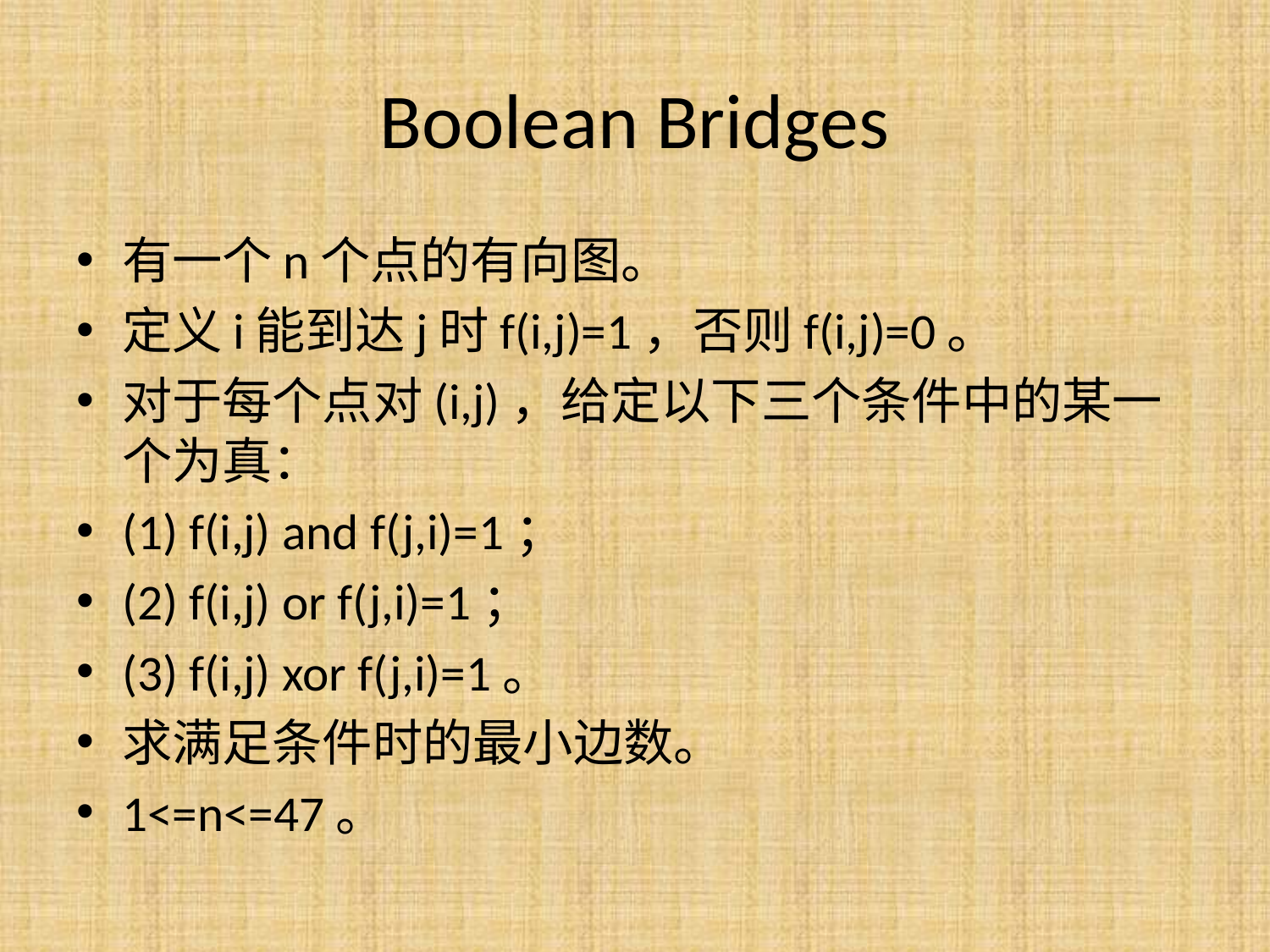

# Boolean Bridges
有一个n个点的有向图。
定义i能到达j时f(i,j)=1，否则f(i,j)=0。
对于每个点对(i,j)，给定以下三个条件中的某一个为真：
(1) f(i,j) and f(j,i)=1；
(2) f(i,j) or f(j,i)=1；
(3) f(i,j) xor f(j,i)=1。
求满足条件时的最小边数。
1<=n<=47。